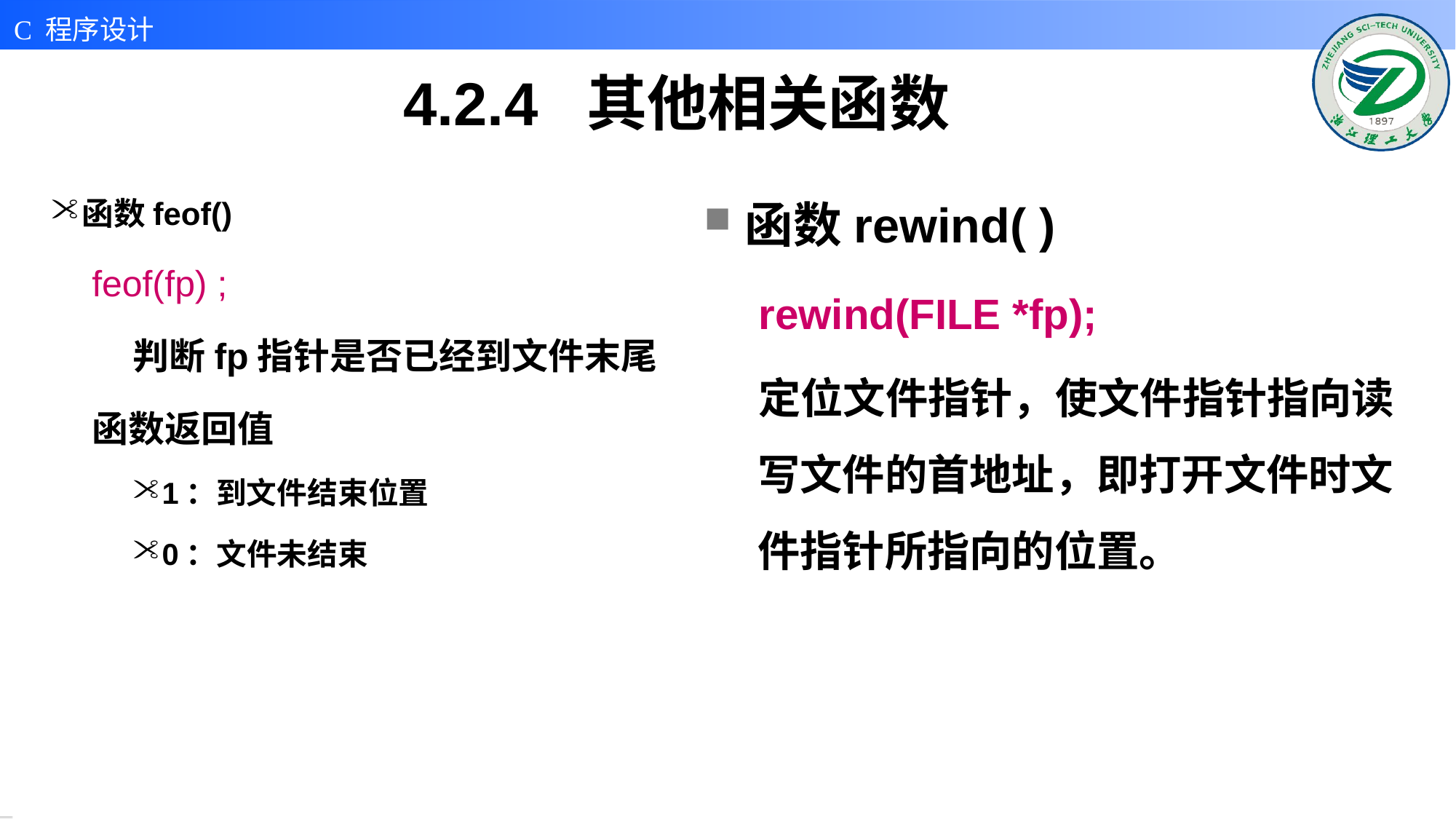

# 4.2.4  其他相关函数
函数rewind( )
rewind(FILE *fp);
定位文件指针，使文件指针指向读写文件的首地址，即打开文件时文件指针所指向的位置。
函数feof()
feof(fp) ;
判断fp指针是否已经到文件末尾
函数返回值
1：到文件结束位置
0：文件未结束